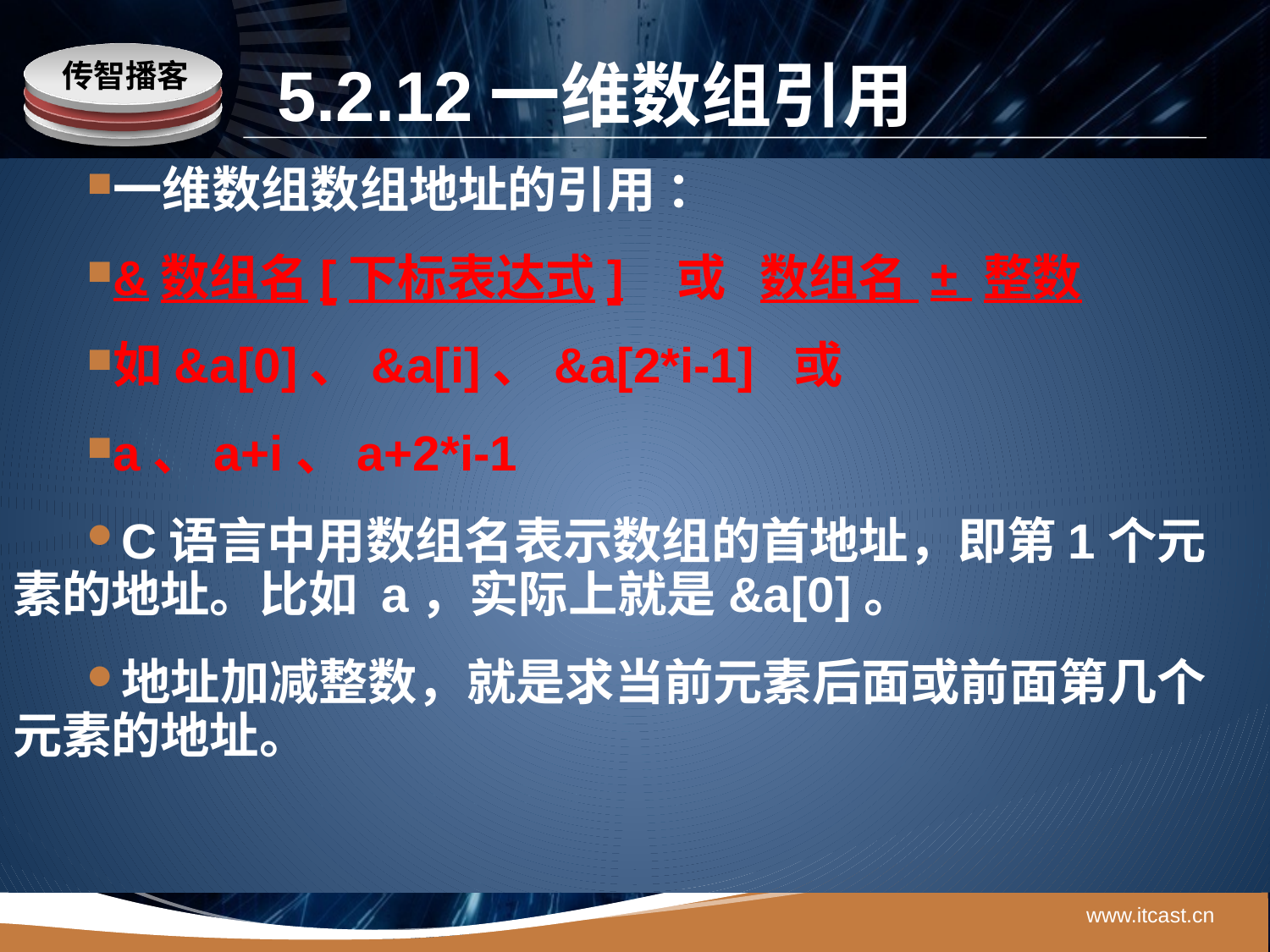

# 5.2.12一维数组引用
一维数组数组地址的引用 ：
&数组名[下标表达式]   或   数组名 ± 整数
如&a[0]、&a[i]、&a[2*i-1]  或
a、a+i、a+2*i-1
C语言中用数组名表示数组的首地址，即第1个元素的地址。比如 a，实际上就是&a[0]。
地址加减整数，就是求当前元素后面或前面第几个元素的地址。
www.itcast.cn